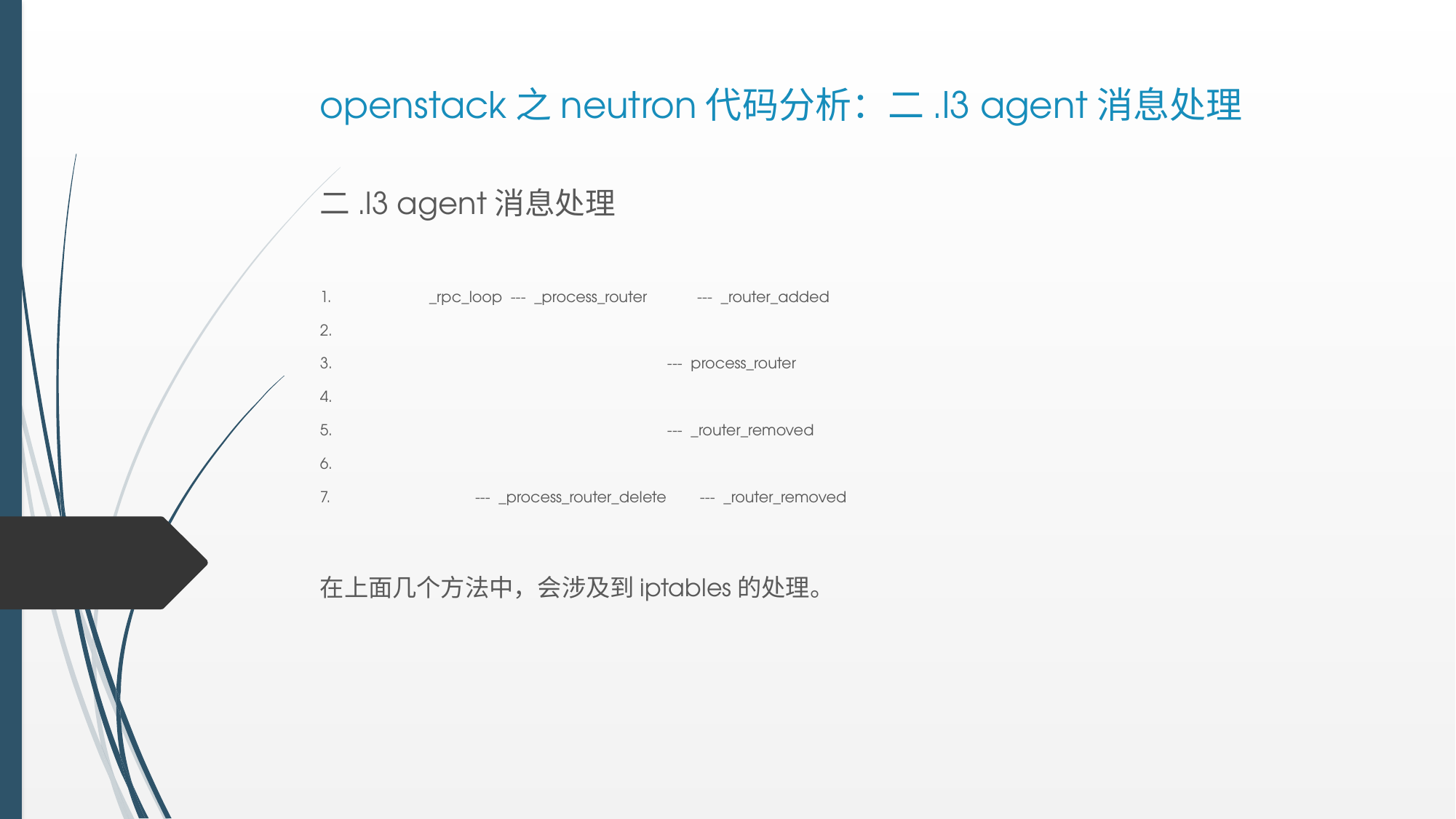

# openstack之neutron代码分析：二.l3 agent消息处理
二.l3 agent消息处理

1.	_rpc_loop  ---  _process_router            ---  _router_added
2.
3.	                                                         ---  process_router
4.
5.	                                                         ---  _router_removed
6.
7.	           ---  _process_router_delete        ---  _router_removed

在上面几个方法中，会涉及到iptables的处理。